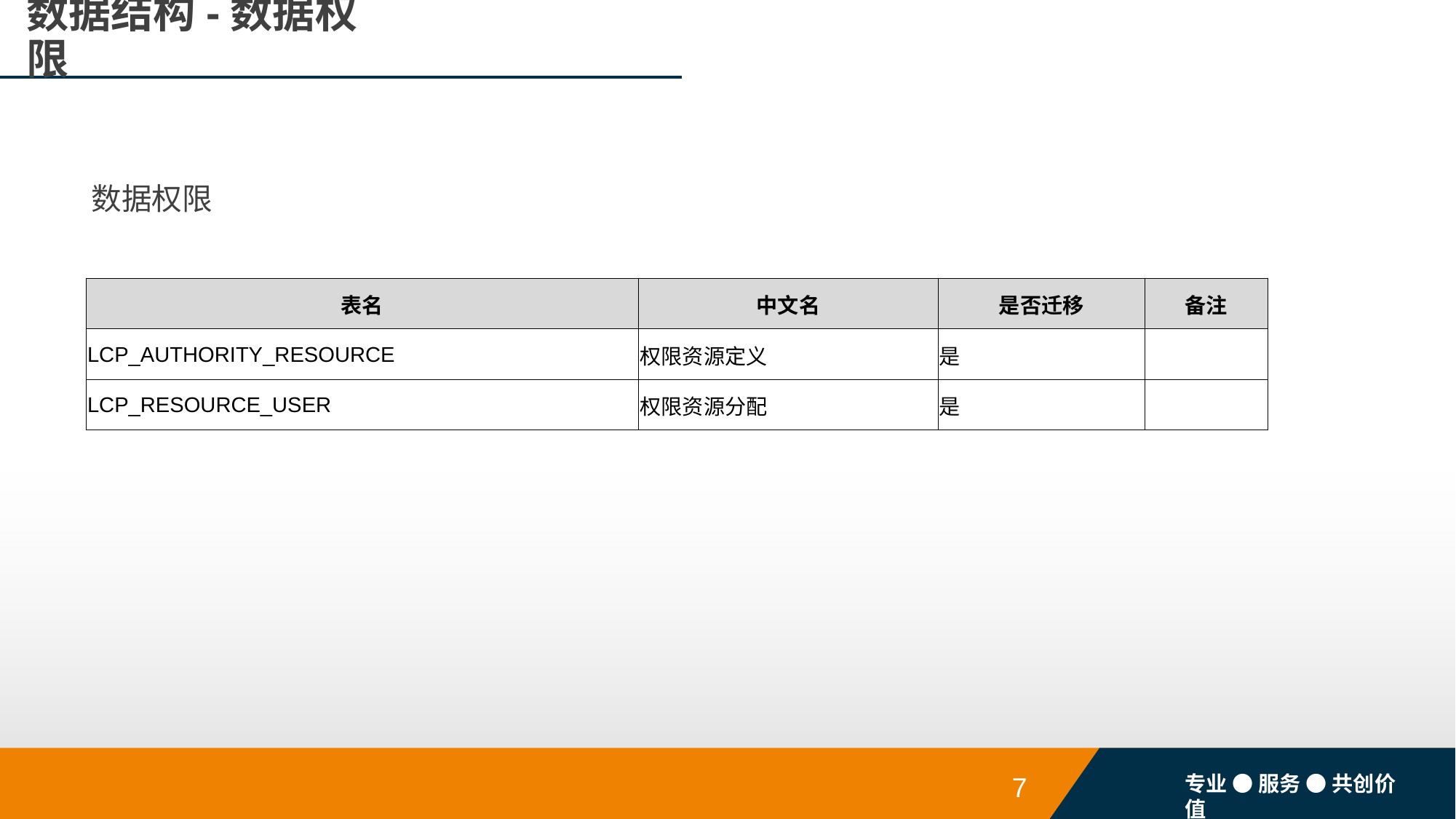

# 数据结构-数据权限
数据权限
| 表名 | 中文名 | 是否迁移 | 备注 |
| --- | --- | --- | --- |
| LCP\_AUTHORITY\_RESOURCE | 权限资源定义 | 是 |  |
| LCP\_RESOURCE\_USER | 权限资源分配 | 是 |  |